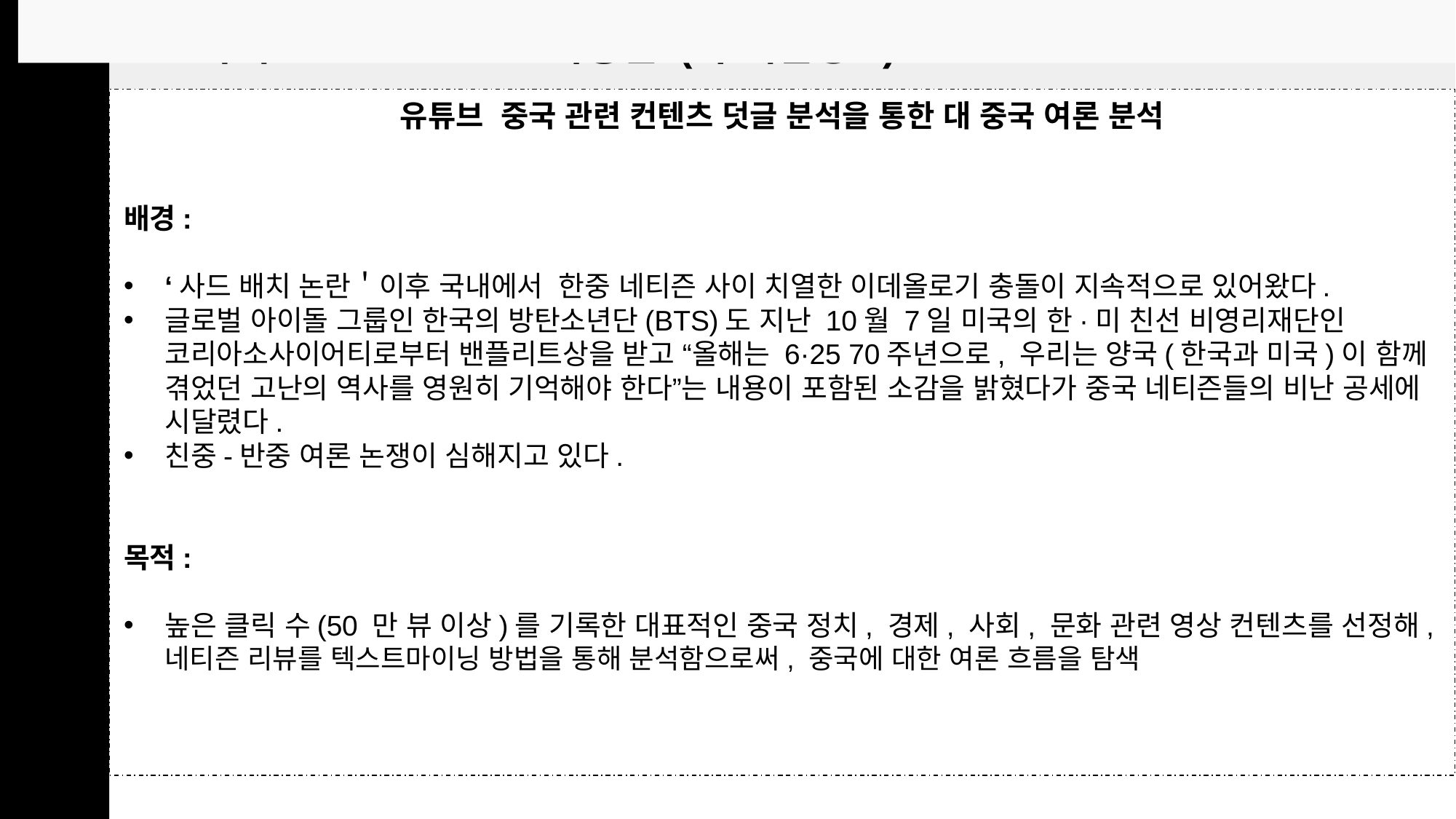

과제 – 201702752 이정민 (주제변경2)
2020年2月20日

77021510分享保存

유튜브  중국 관련 컨텐츠 덧글 분석을 통한 대 중국 여론 분석

배경:

‘사드 배치 논란＇이후 국내에서  한중 네티즌 사이 치열한 이데올로기 충돌이 지속적으로 있어왔다.
글로벌 아이돌 그룹인 한국의 방탄소년단(BTS)도 지난 10월 7일 미국의 한·미 친선 비영리재단인 코리아소사이어티로부터 밴플리트상을 받고 “올해는 6·25 70주년으로, 우리는 양국(한국과 미국)이 함께 겪었던 고난의 역사를 영원히 기억해야 한다”는 내용이 포함된 소감을 밝혔다가 중국 네티즌들의 비난 공세에 시달렸다.
친중-반중 여론 논쟁이 심해지고 있다.

목적:

높은 클릭 수(50 만 뷰 이상)를 기록한 대표적인 중국 정치, 경제, 사회, 문화 관련 영상 컨텐츠를 선정해, 네티즌 리뷰를 텍스트마이닝 방법을 통해 분석함으로써, 중국에 대한 여론 흐름을 탐색